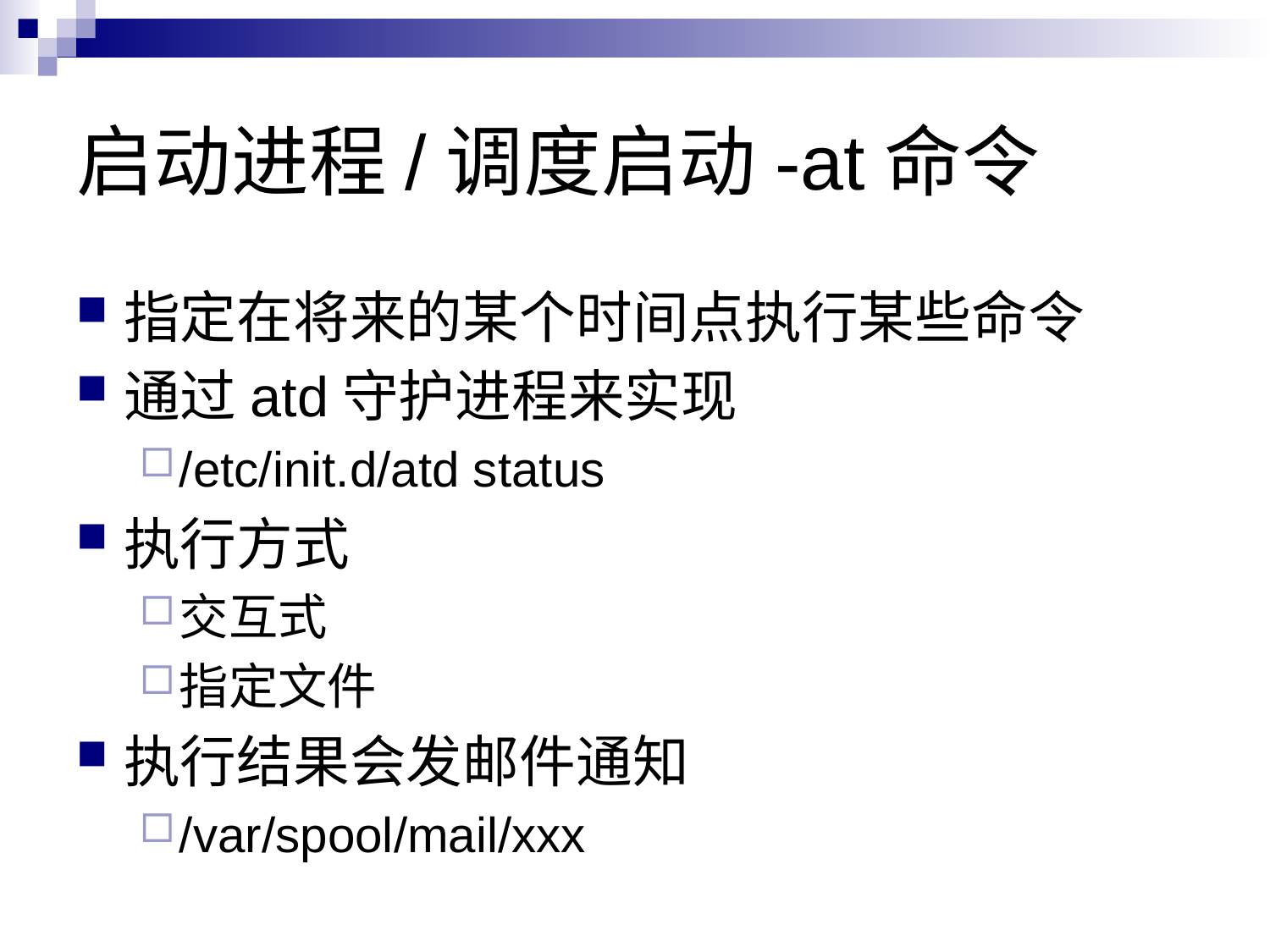

# 启动进程/调度启动-at命令
指定在将来的某个时间点执行某些命令
通过atd守护进程来实现
/etc/init.d/atd status
执行方式
交互式
指定文件
执行结果会发邮件通知
/var/spool/mail/xxx